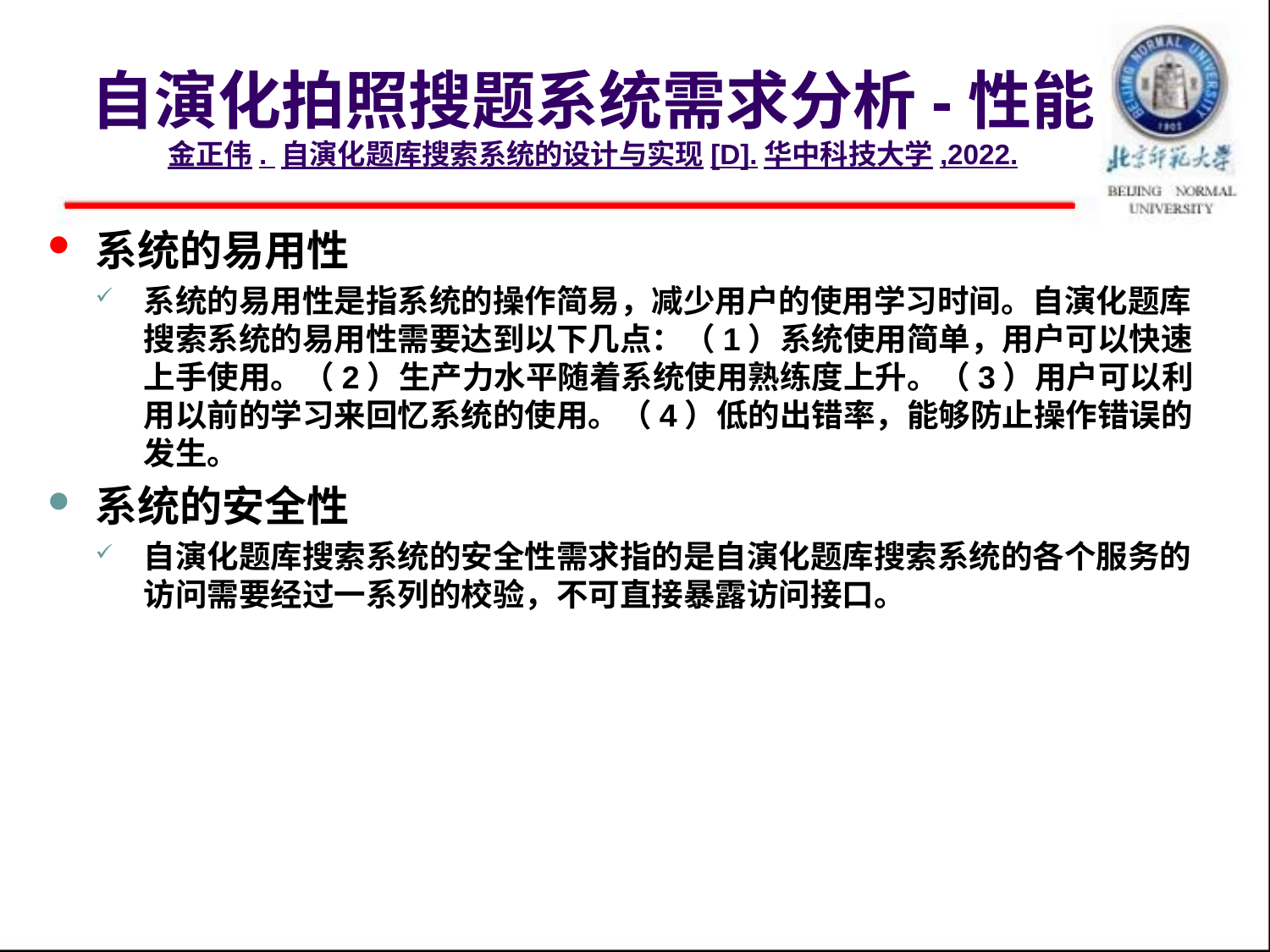

# 自演化拍照搜题系统需求分析-性能 金正伟. 自演化题库搜索系统的设计与实现[D].华中科技大学,2022.
系统的易用性
系统的易用性是指系统的操作简易，减少用户的使用学习时间。自演化题库搜索系统的易用性需要达到以下几点：（1）系统使用简单，用户可以快速上手使用。（2）生产力水平随着系统使用熟练度上升。（3）用户可以利用以前的学习来回忆系统的使用。（4）低的出错率，能够防止操作错误的发生。
系统的安全性
自演化题库搜索系统的安全性需求指的是自演化题库搜索系统的各个服务的访问需要经过一系列的校验，不可直接暴露访问接口。